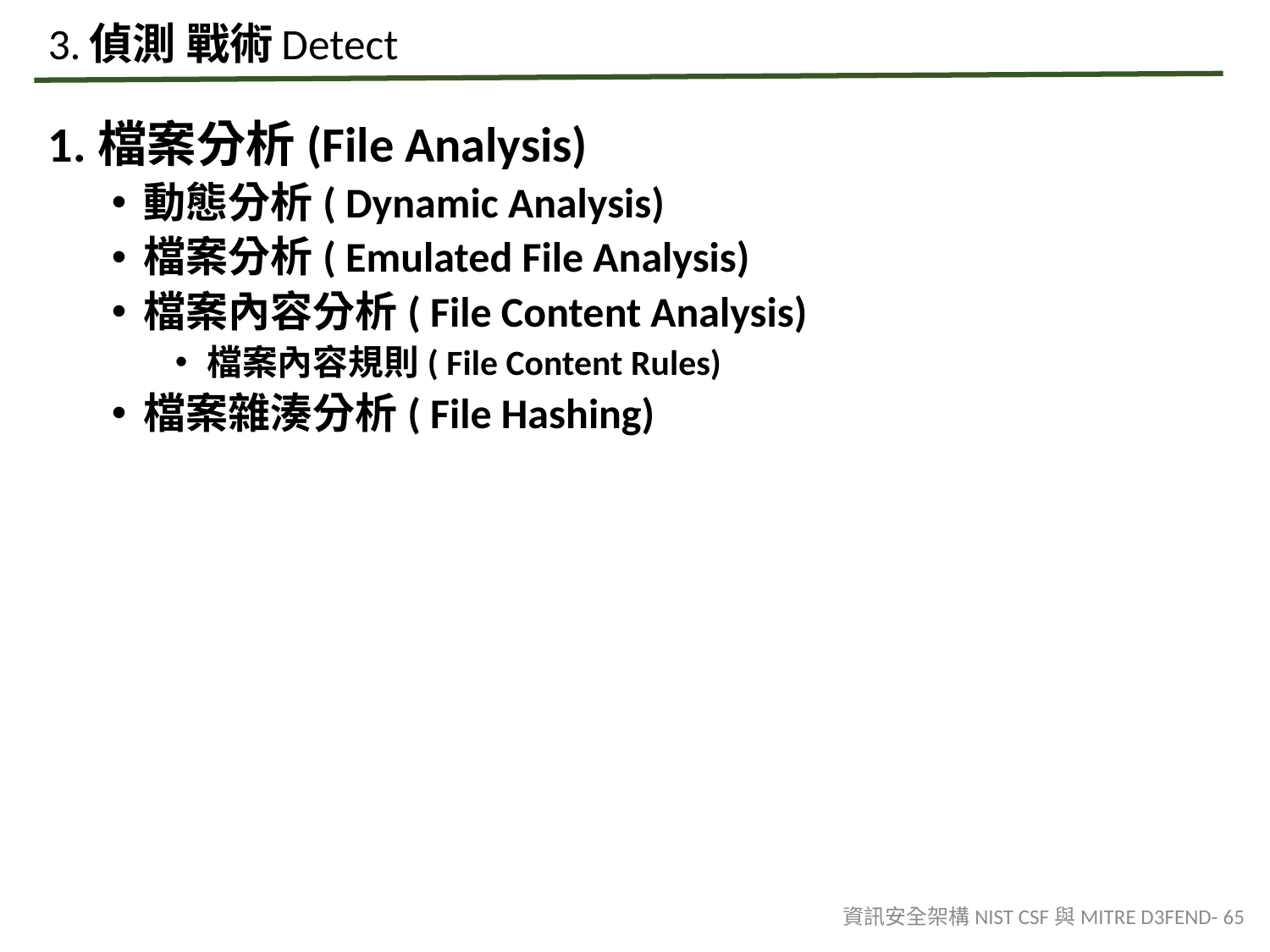

# 3.偵測 戰術Detect
1.檔案分析(File Analysis)
動態分析( Dynamic Analysis)
檔案分析( Emulated File Analysis)
檔案內容分析( File Content Analysis)
檔案內容規則( File Content Rules)
檔案雜湊分析( File Hashing)
資訊安全架構NIST CSF與MITRE D3FEND- 65